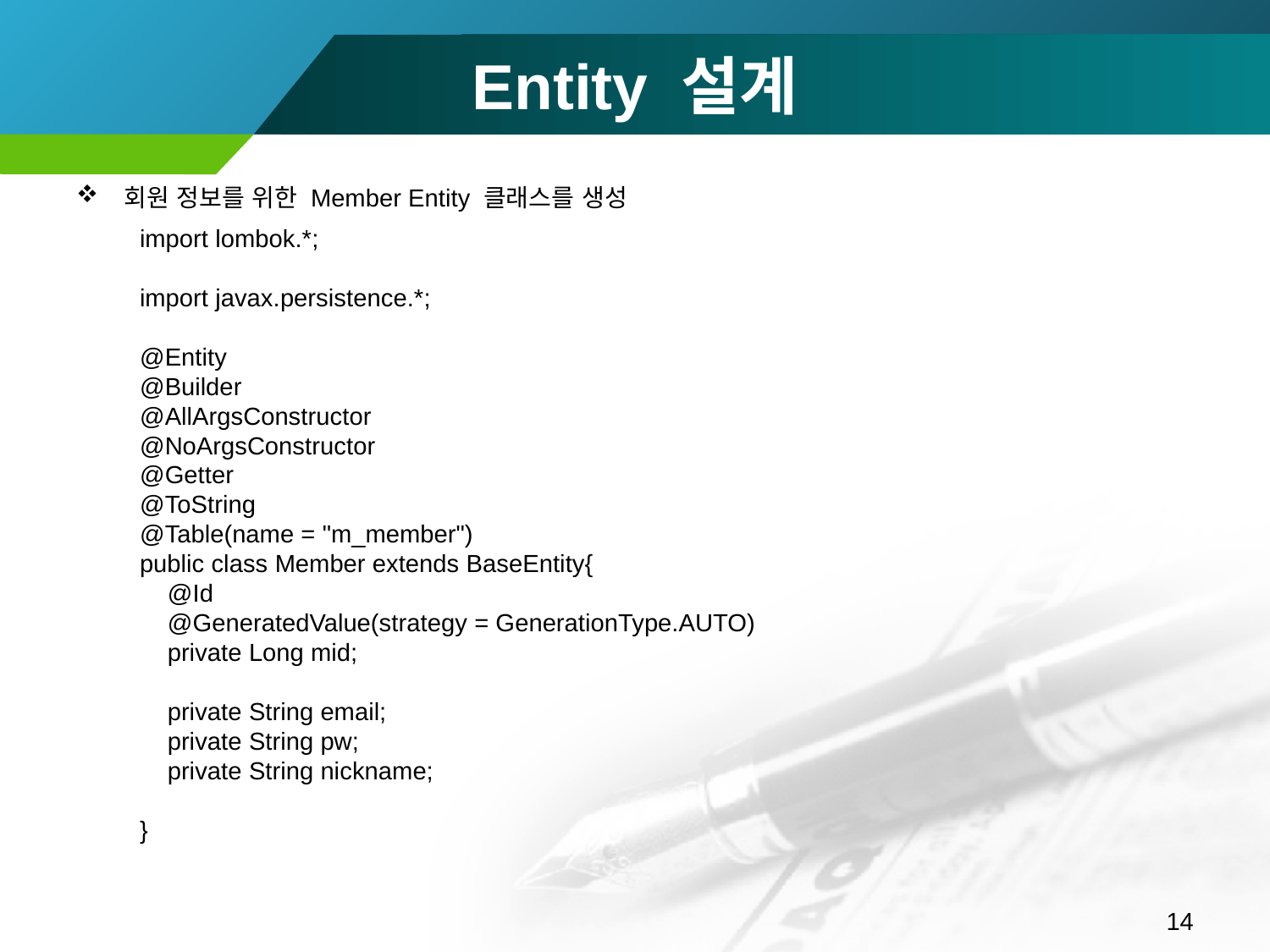

# Entity 설계
회원 정보를 위한 Member Entity 클래스를 생성
import lombok.*;

import javax.persistence.*;

@Entity
@Builder
@AllArgsConstructor
@NoArgsConstructor
@Getter
@ToString
@Table(name = "m_member")
public class Member extends BaseEntity{
    @Id
    @GeneratedValue(strategy = GenerationType.AUTO)
    private Long mid;

    private String email;
    private String pw;
    private String nickname;

}
14